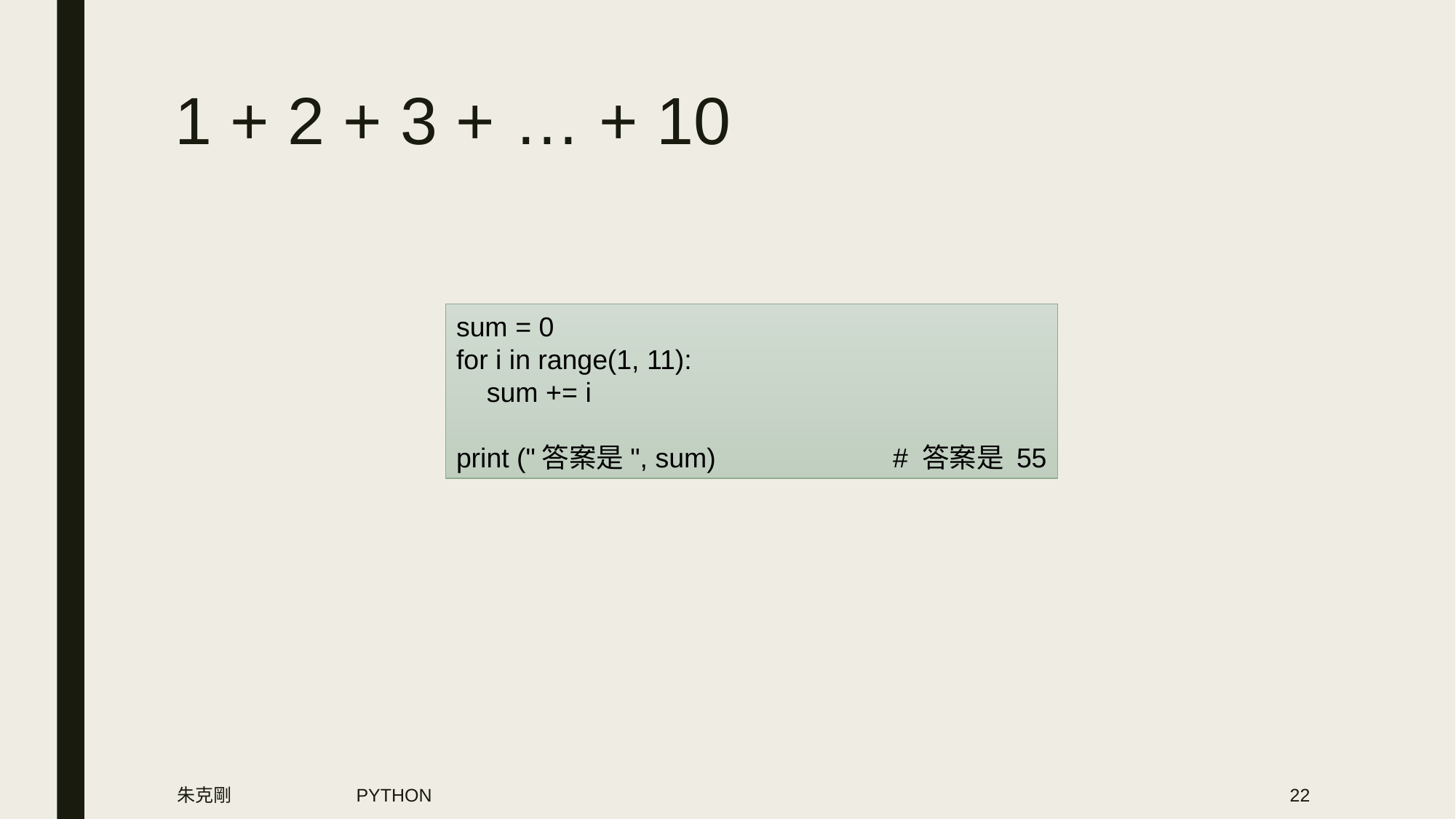

# 1 + 2 + 3 + … + 10
sum = 0
for i in range(1, 11):
    sum += i

print ("答案是", sum)		# 答案是 55
朱克剛
PYTHON
22